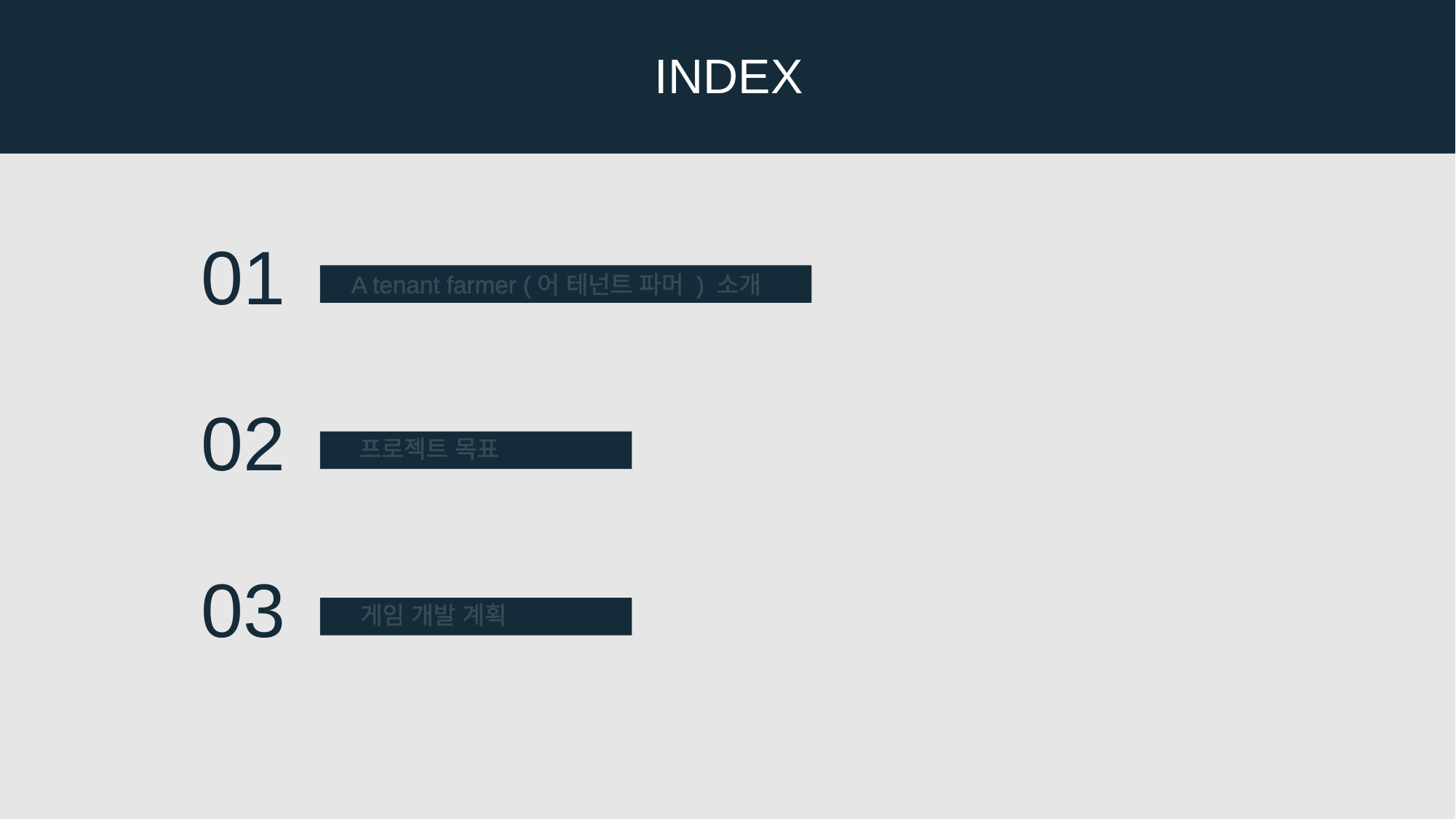

INDEX

01
A tenant farmer (어 테넌트 파머 ) 소개

02
프로젝트 목표

03
게임 개발 계획